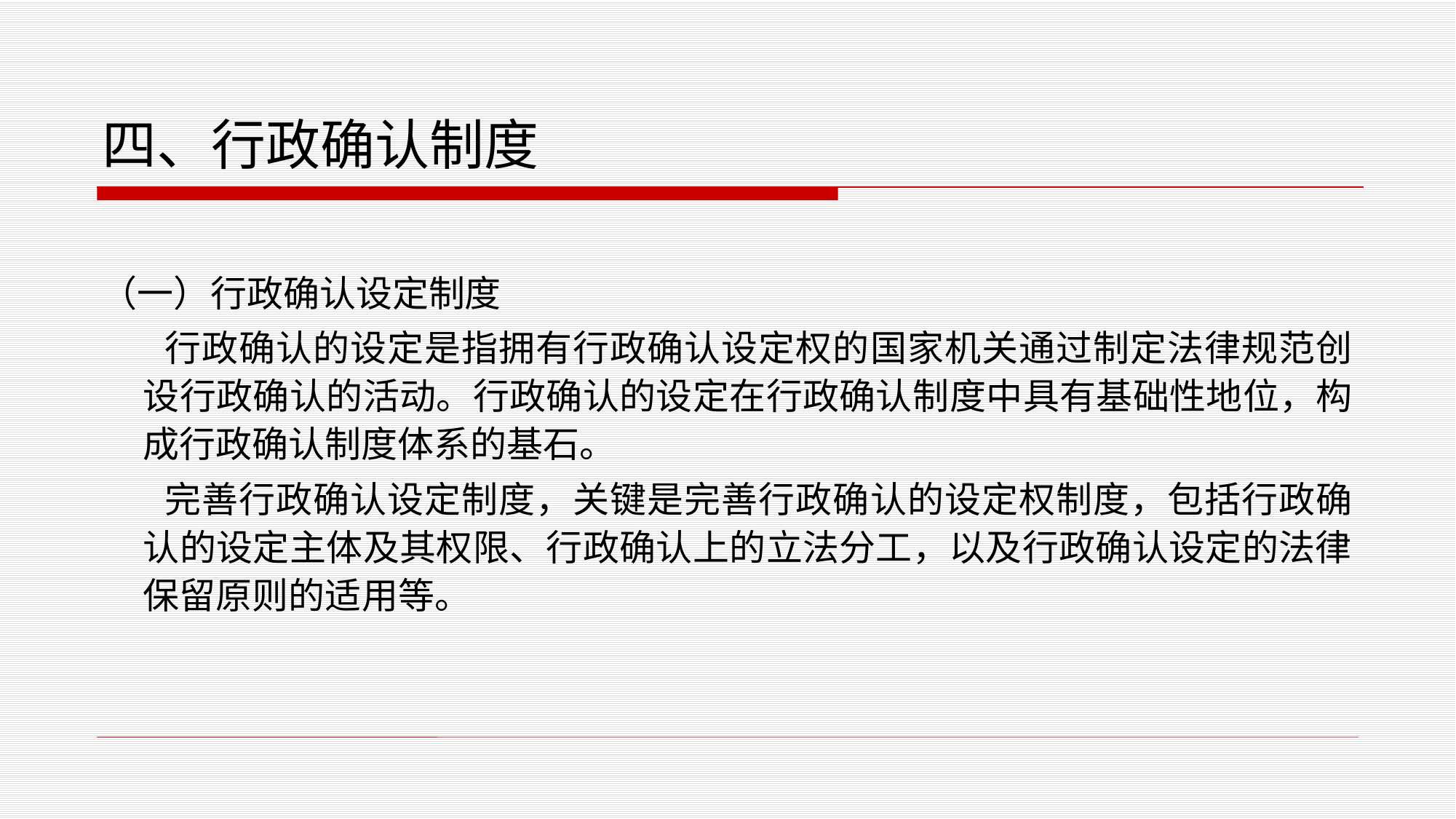

# 四、行政确认制度

（一）行政确认设定制度
      行政确认的设定是指拥有行政确认设定权的国家机关通过制定法律规范创设行政确认的活动。行政确认的设定在行政确认制度中具有基础性地位，构成行政确认制度体系的基石。
      完善行政确认设定制度，关键是完善行政确认的设定权制度，包括行政确认的设定主体及其权限、行政确认上的立法分工，以及行政确认设定的法律保留原则的适用等。